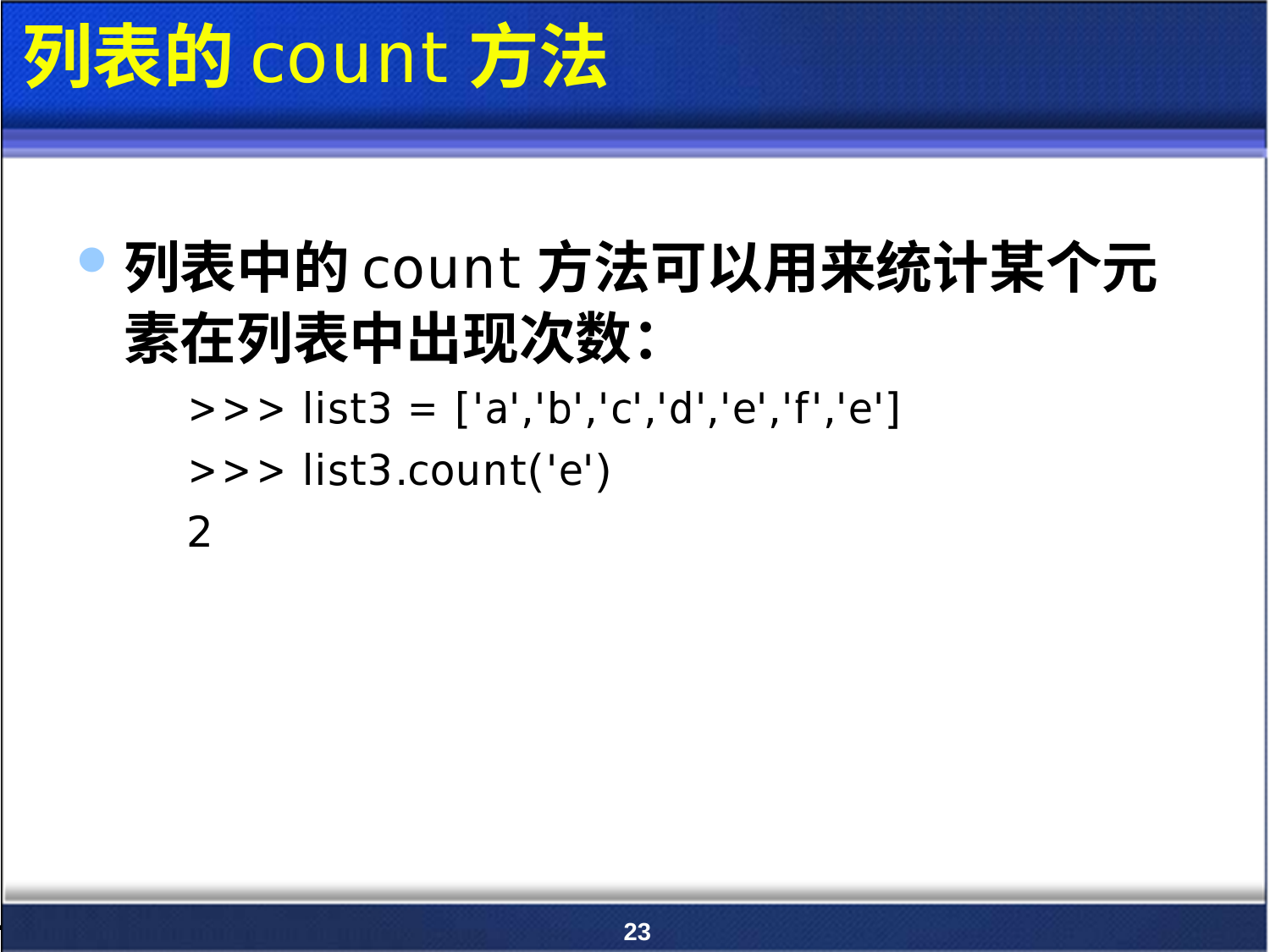

# 列表的count方法
列表中的count方法可以用来统计某个元素在列表中出现次数：
>>> list3 = ['a','b','c','d','e','f','e']
>>> list3.count('e')
2

23